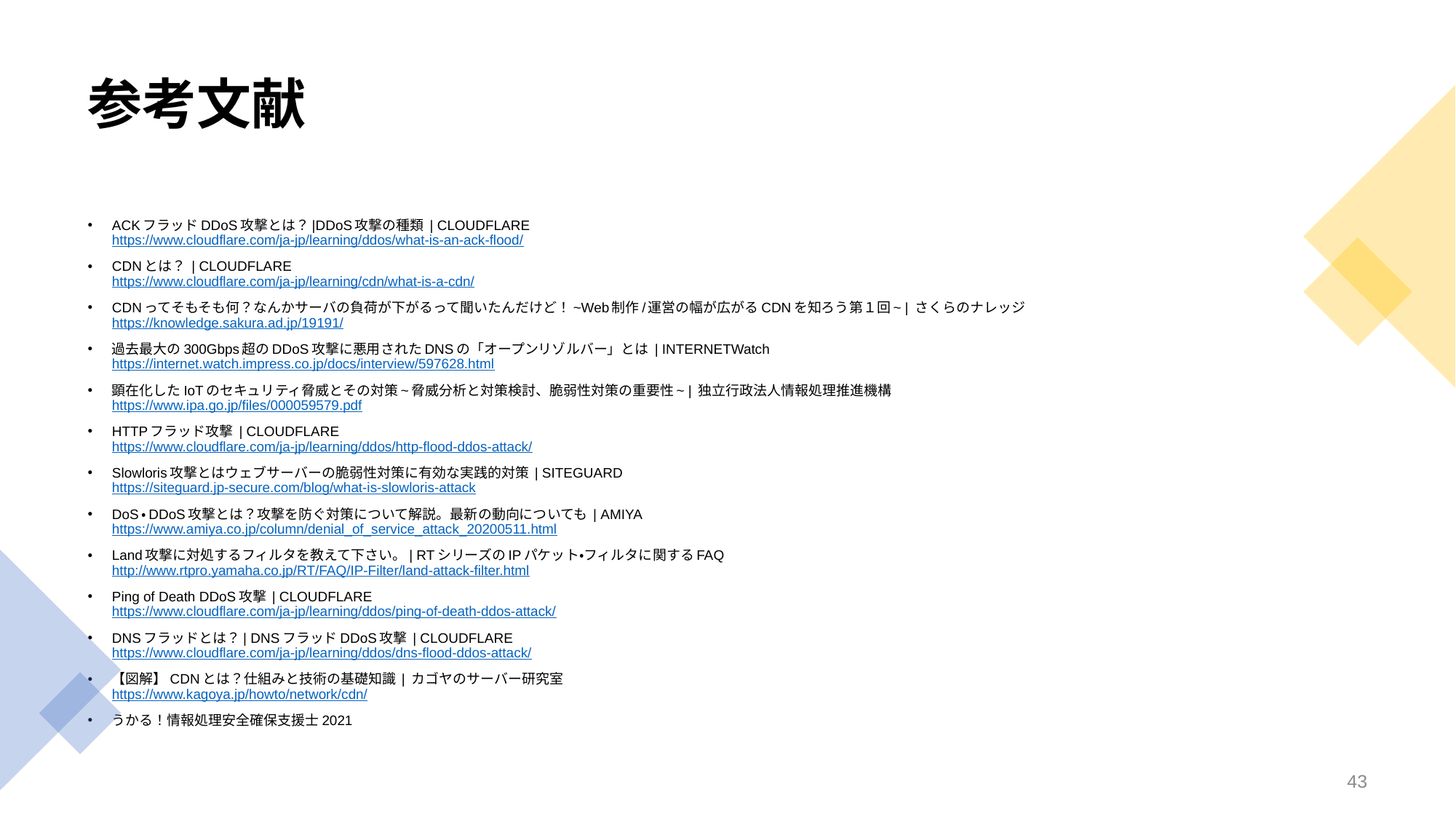

# 参考文献

ACKフラッドDDoS攻撃とは？|DDoS攻撃の種類 | CLOUDFLARE
https://www.cloudflare.com/ja-jp/learning/ddos/what-is-an-ack-flood/
CDNとは？ | CLOUDFLARE
https://www.cloudflare.com/ja-jp/learning/cdn/what-is-a-cdn/
CDNってそもそも何？なんかサーバの負荷が下がるって聞いたんだけど！~Web制作/運営の幅が広がるCDNを知ろう第１回~ | さくらのナレッジ
https://knowledge.sakura.ad.jp/19191/
過去最大の300Gbps超のDDoS攻撃に悪用されたDNSの「オープンリゾルバー」とは | INTERNETWatch
https://internet.watch.impress.co.jp/docs/interview/597628.html
顕在化したIoTのセキュリティ脅威とその対策~脅威分析と対策検討、脆弱性対策の重要性~ | 独立行政法人情報処理推進機構
https://www.ipa.go.jp/files/000059579.pdf
HTTPフラッド攻撃 | CLOUDFLARE
https://www.cloudflare.com/ja-jp/learning/ddos/http-flood-ddos-attack/
Slowloris攻撃とはウェブサーバーの脆弱性対策に有効な実践的対策 | SITEGUARD
https://siteguard.jp-secure.com/blog/what-is-slowloris-attack
DoS・DDoS攻撃とは？攻撃を防ぐ対策について解説。最新の動向についても | AMIYA
https://www.amiya.co.jp/column/denial_of_service_attack_20200511.html
Land攻撃に対処するフィルタを教えて下さい。| RTシリーズのIPパケット・フィルタに関するFAQ
http://www.rtpro.yamaha.co.jp/RT/FAQ/IP-Filter/land-attack-filter.html
Ping of Death DDoS攻撃 | CLOUDFLARE
https://www.cloudflare.com/ja-jp/learning/ddos/ping-of-death-ddos-attack/
DNSフラッドとは？| DNSフラッドDDoS攻撃 | CLOUDFLARE
https://www.cloudflare.com/ja-jp/learning/ddos/dns-flood-ddos-attack/
【図解】CDNとは？仕組みと技術の基礎知識 | カゴヤのサーバー研究室
https://www.kagoya.jp/howto/network/cdn/
うかる！情報処理安全確保支援士2021

43